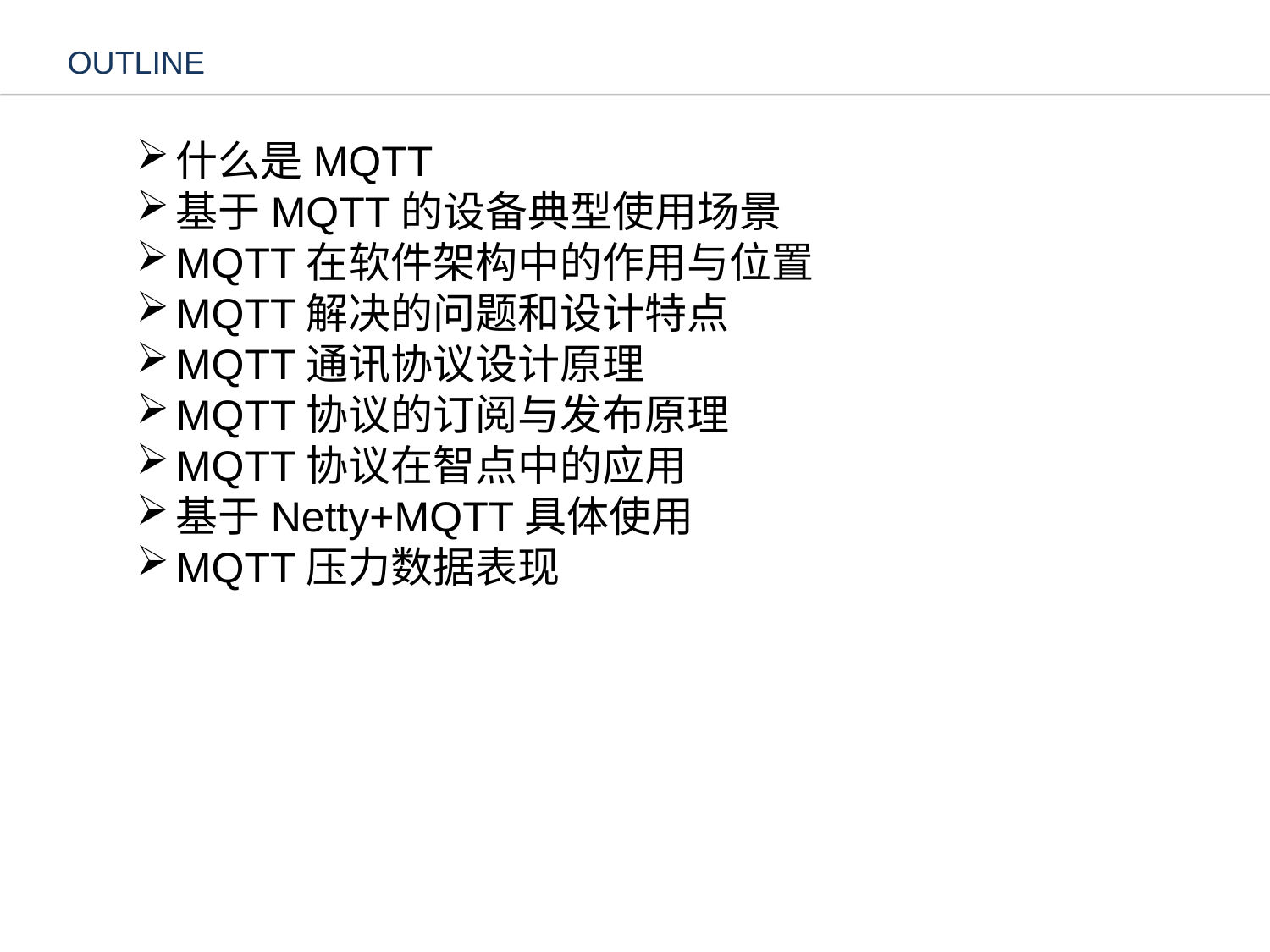

OUTLINE
什么是MQTT
基于MQTT的设备典型使用场景
MQTT在软件架构中的作用与位置
MQTT解决的问题和设计特点
MQTT通讯协议设计原理
MQTT协议的订阅与发布原理
MQTT协议在智点中的应用
基于Netty+MQTT具体使用
MQTT压力数据表现